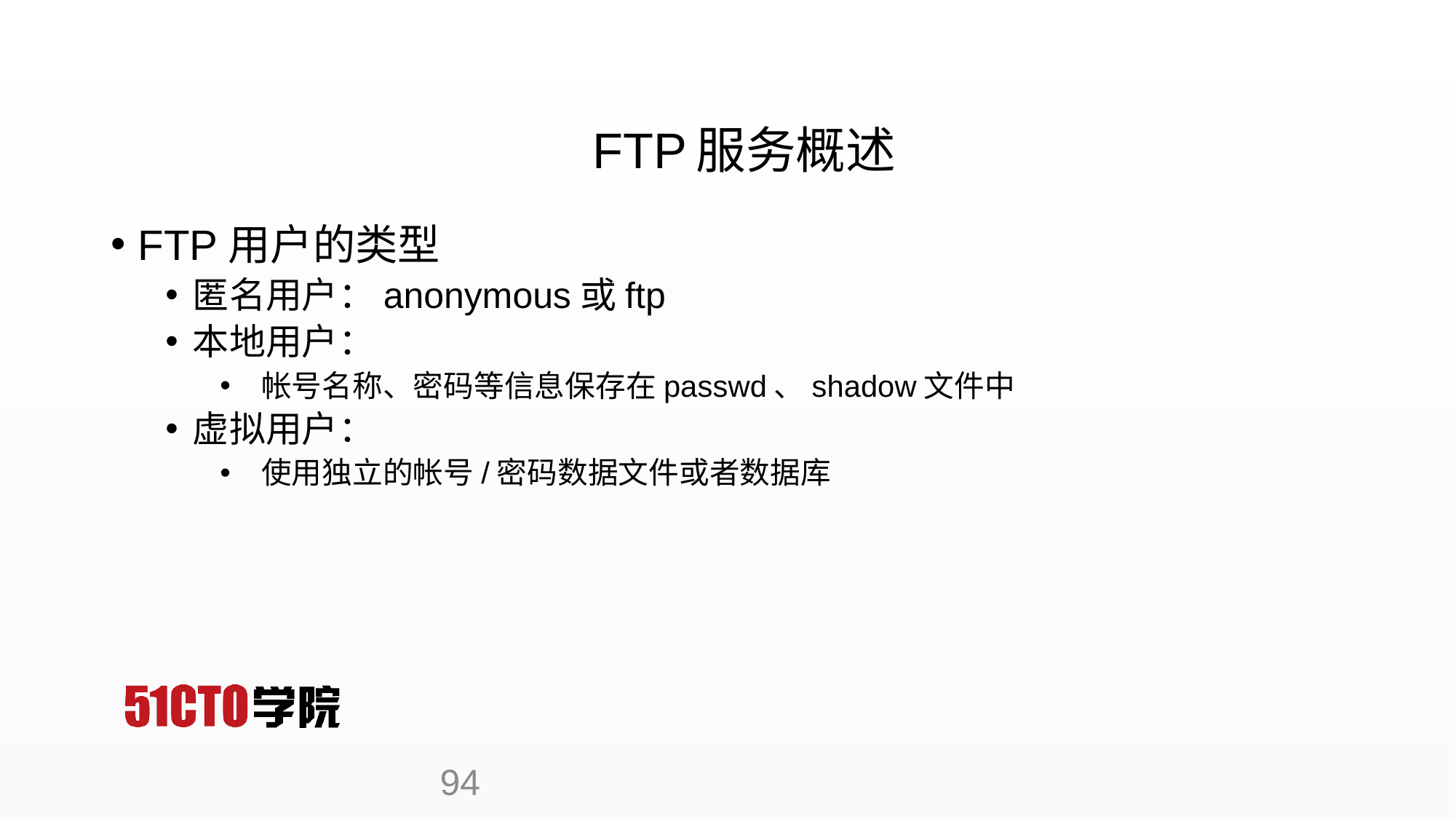

# FTP服务概述
FTP用户的类型
匿名用户：anonymous或ftp
本地用户：
 帐号名称、密码等信息保存在passwd、shadow文件中
虚拟用户：
 使用独立的帐号/密码数据文件或者数据库
94